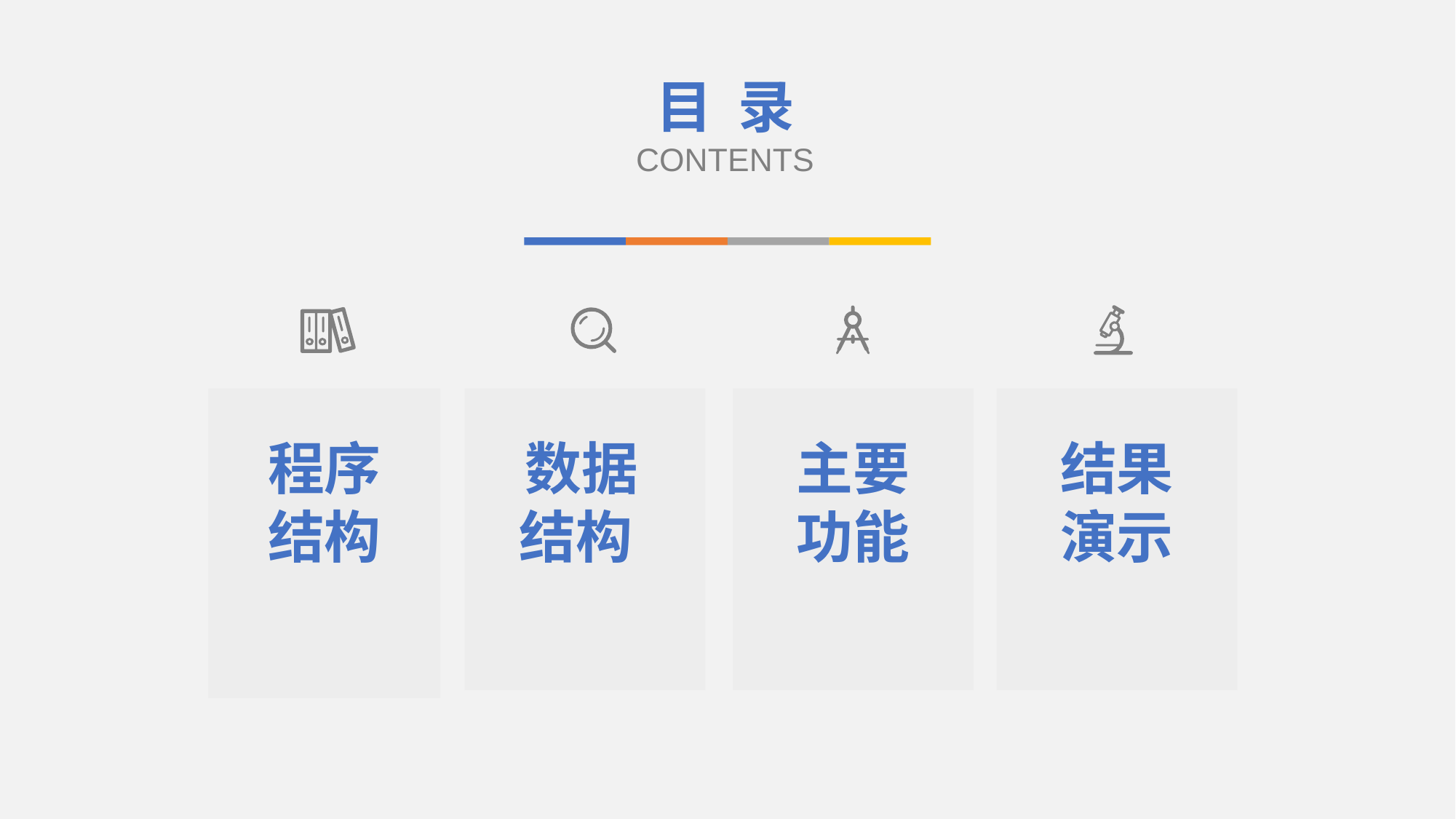

目  录
CONTENTS

程序结构
结果演示
 数据结构
主要功能